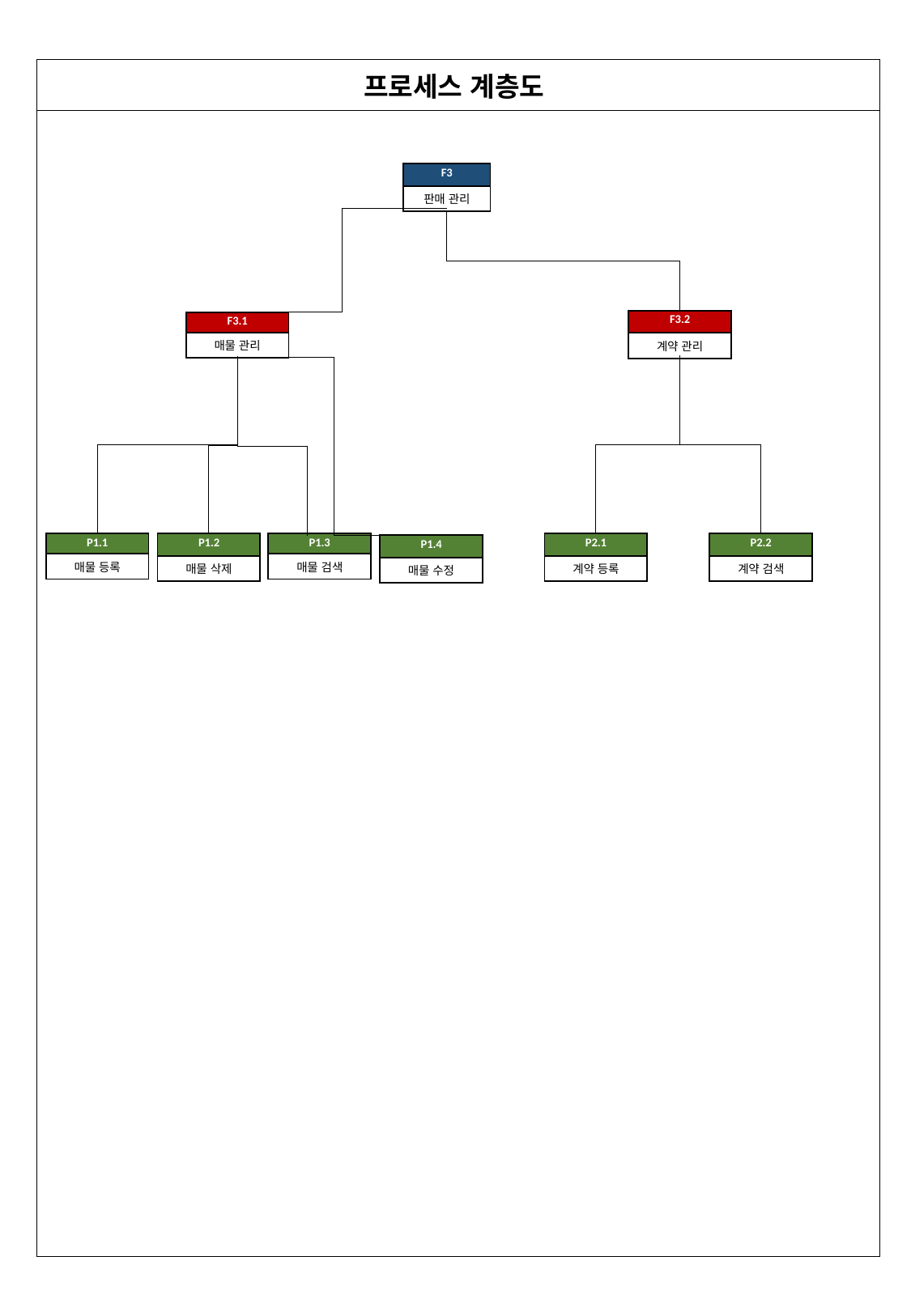

| 프로세스 계층도 |
| --- |
|  |
| F3 |
| --- |
| 판매 관리 |
| F3.2 |
| --- |
| 계약 관리 |
| F3.1 |
| --- |
| 매물 관리 |
| P1.1 |
| --- |
| 매물 등록 |
| P1.2 |
| --- |
| 매물 삭제 |
| P1.3 |
| --- |
| 매물 검색 |
| P2.1 |
| --- |
| 계약 등록 |
| P2.2 |
| --- |
| 계약 검색 |
| P1.4 |
| --- |
| 매물 수정 |